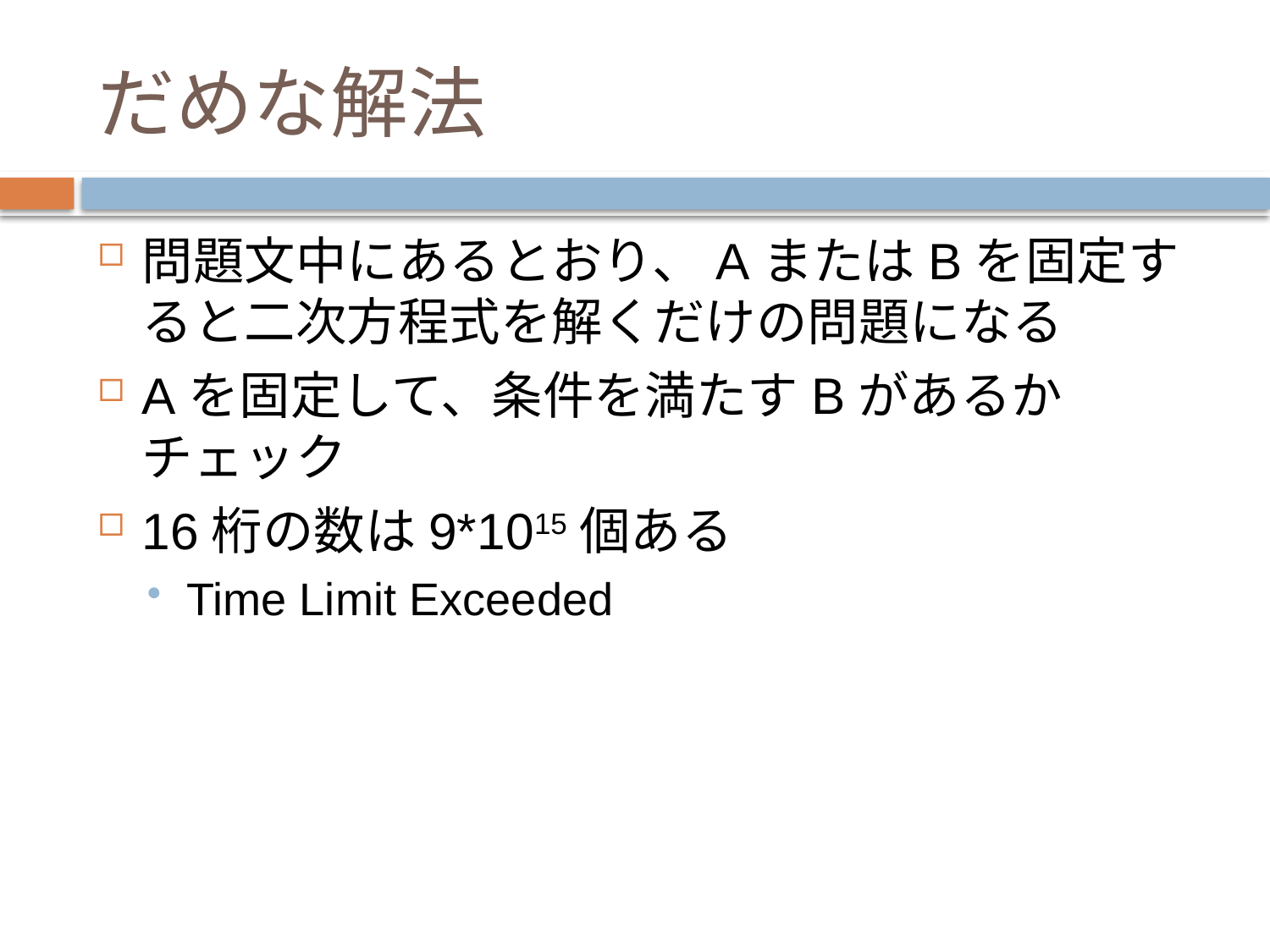

だめな解法
問題文中にあるとおり、AまたはBを固定すると二次方程式を解くだけの問題になる
Aを固定して、条件を満たすBがあるかチェック
16桁の数は9*1015個ある
Time Limit Exceeded